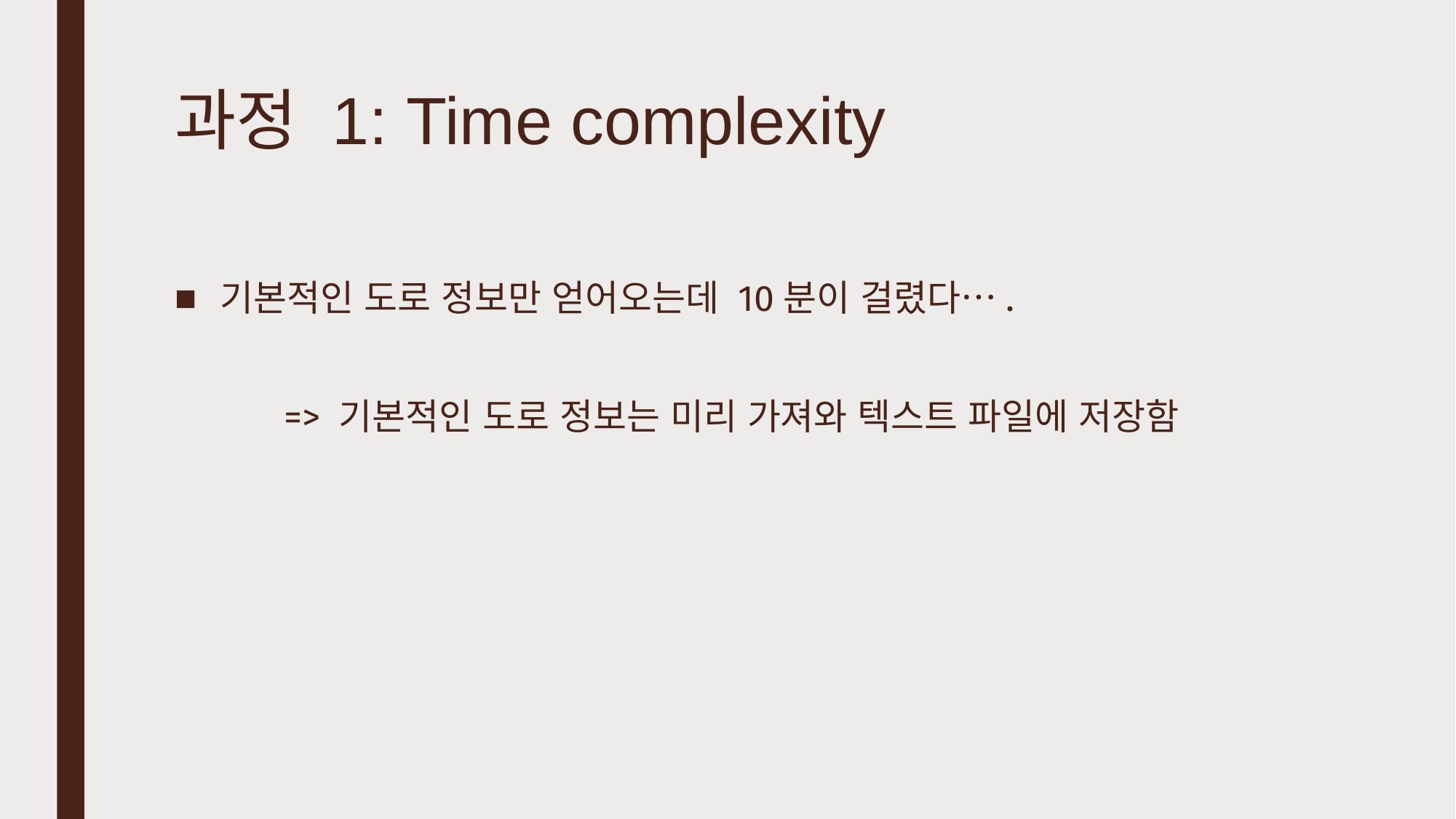

# 과정 1: Time complexity
기본적인 도로 정보만 얻어오는데 10분이 걸렸다….

	=> 기본적인 도로 정보는 미리 가져와 텍스트 파일에 저장함